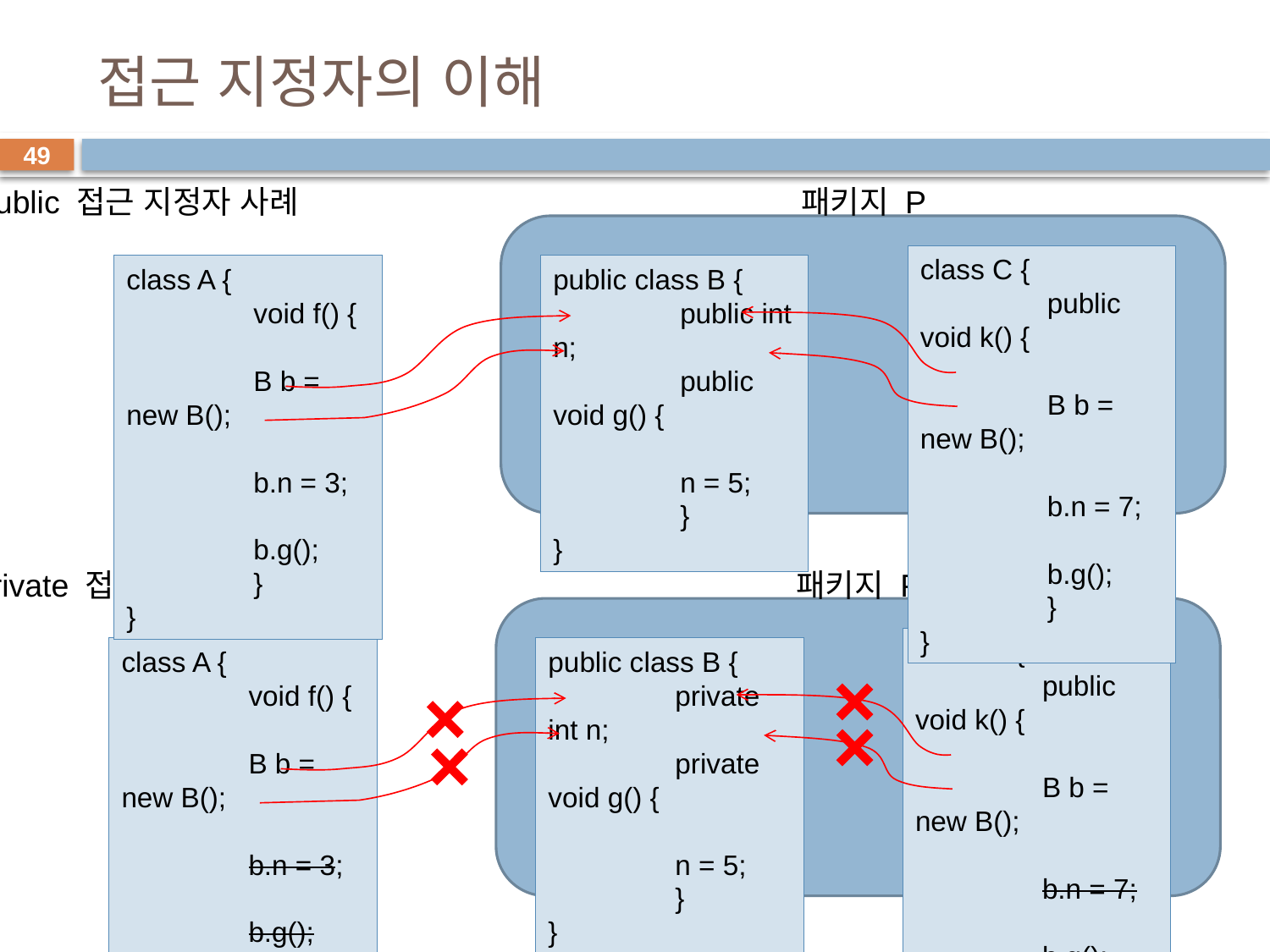

# 접근 지정자의 이해
49
public 접근 지정자 사례
패키지 P

class C {
	public void k() {
		B b = new B();
		b.n = 7;
		b.g();
	}
}
class A {
	void f() {
		B b = new B();
		b.n = 3;
		b.g();
	}
}
public class B {
	public int n;
	public void g() {
		n = 5;
	}
}

private 접근 지정자 사례
패키지 P

class C {
	public void k() {
		B b = new B();
		b.n = 7;
		b.g();
	}
}
class A {
	void f() {
		B b = new B();
		b.n = 3;
		b.g();
	}
}
public class B {
	private int n;
	private void g() {
		n = 5;
	}
}